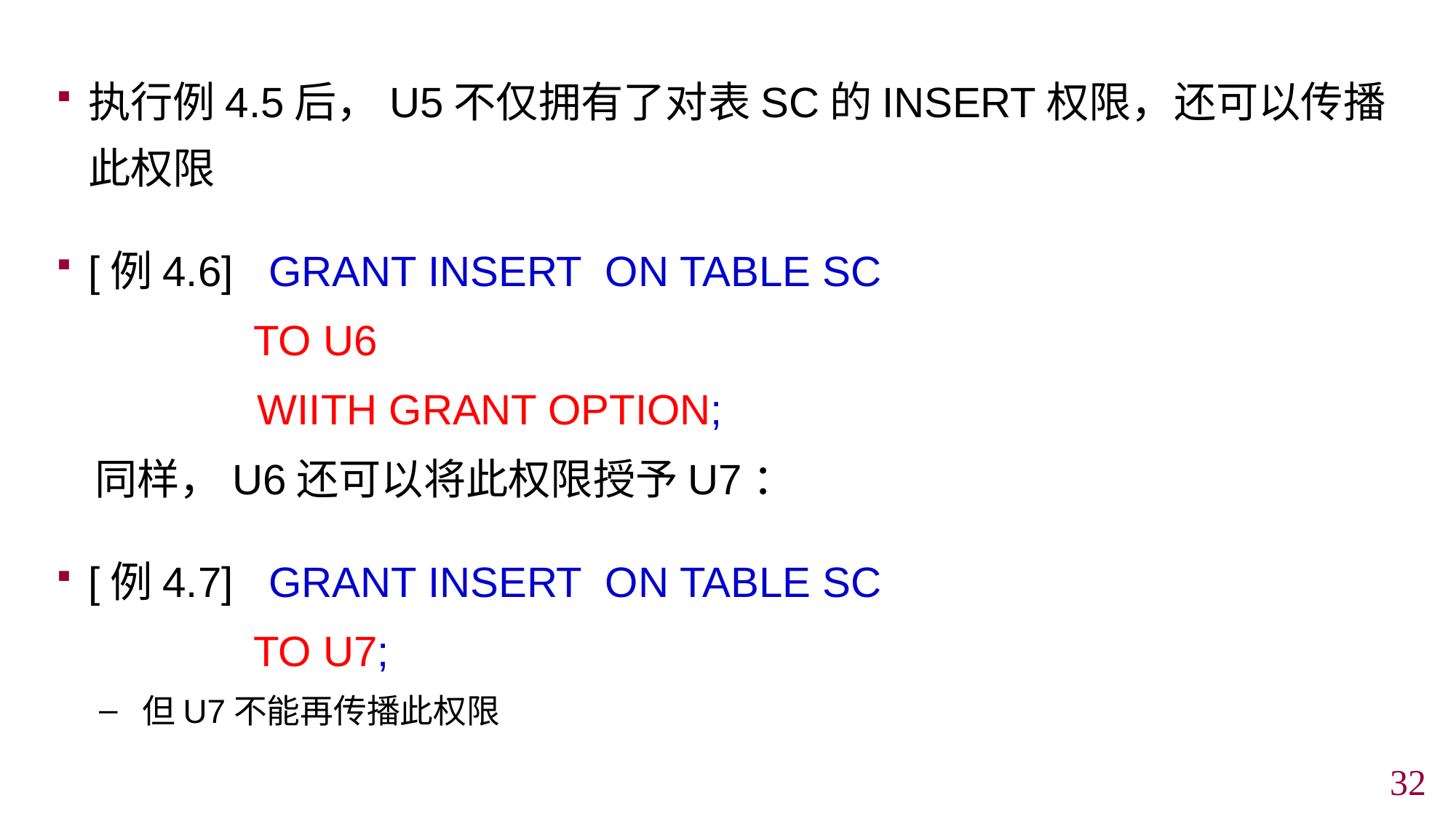

执行例4.5后，U5不仅拥有了对表SC的INSERT权限，还可以传播此权限

[例4.6]   GRANT INSERT  ON TABLE SC
	              TO U6
                 WIITH GRANT OPTION;
   同样，U6还可以将此权限授予U7：

[例4.7]   GRANT INSERT  ON TABLE SC
	              TO U7;
但U7不能再传播此权限
32